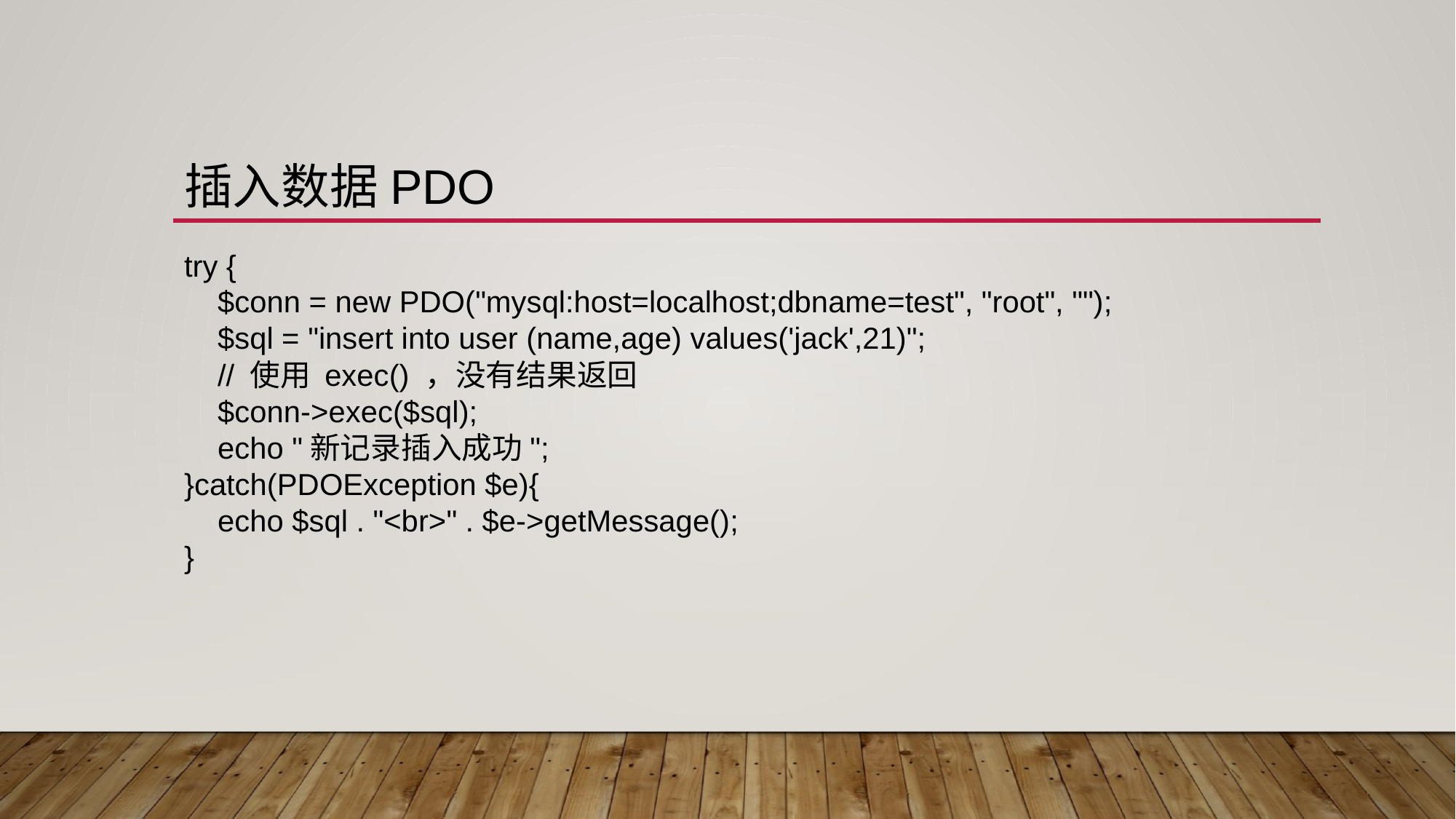

# 插入数据pdo
try {
    $conn = new PDO("mysql:host=localhost;dbname=test", "root", "");
    $sql = "insert into user (name,age) values('jack',21)";
    // 使用 exec() ，没有结果返回
    $conn->exec($sql);
    echo "新记录插入成功";
}catch(PDOException $e){
    echo $sql . "<br>" . $e->getMessage();
}